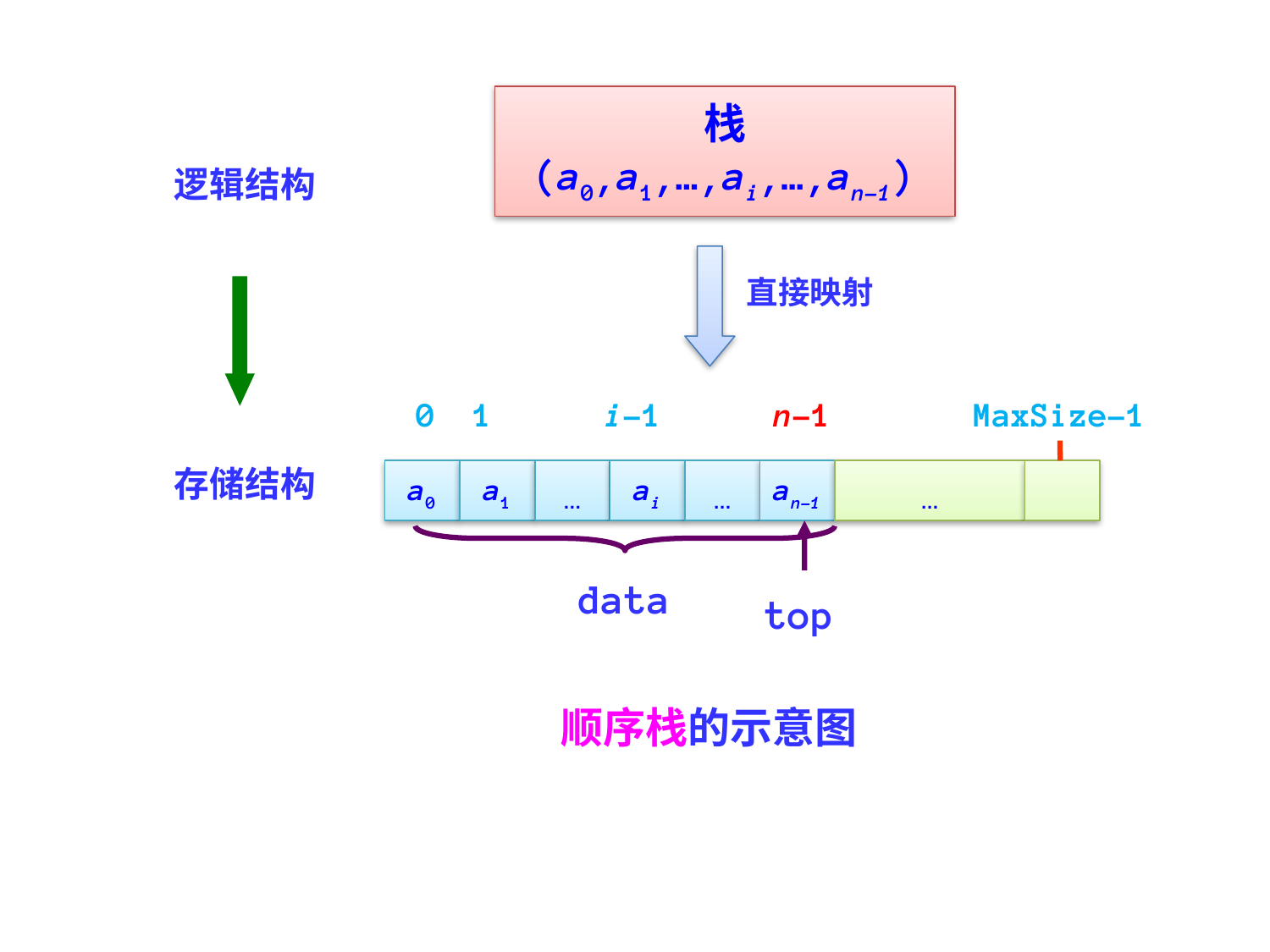

栈
(a0,a1,…,ai,…,an-1)
逻辑结构

直接映射

0
1
i-1
n-1
MaxSize-1

存储结构
a0
a1
…
ai
…
an-1
…

data
top
顺序栈的示意图